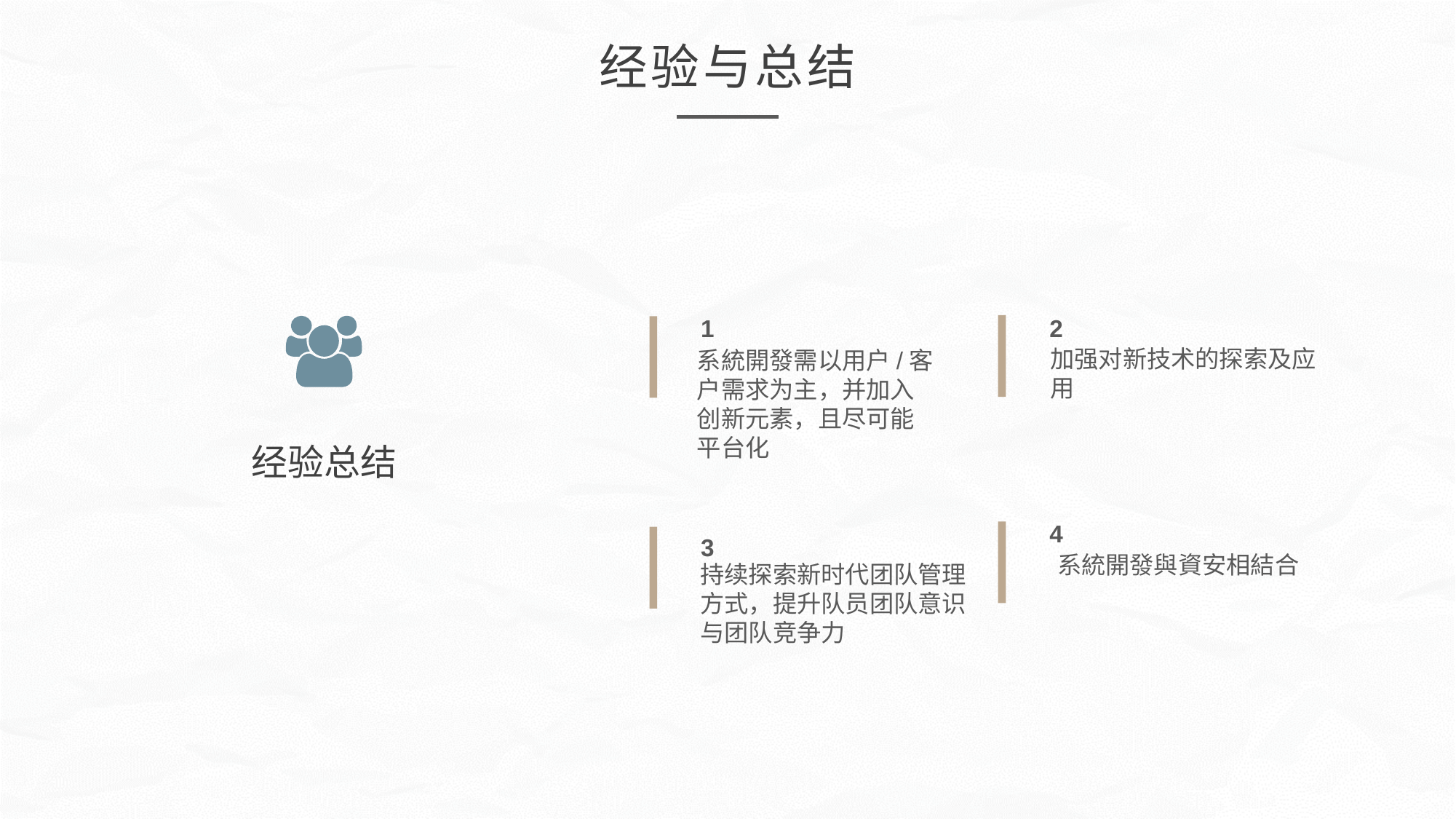

经验与总结
1
2

加强对新技术的探索及应用
系統開發需以用户/客户需求为主，并加入创新元素，且尽可能平台化
经验总结
4

3
系統開發與資安相結合
持续探索新时代团队管理方式，提升队员团队意识与团队竞争力